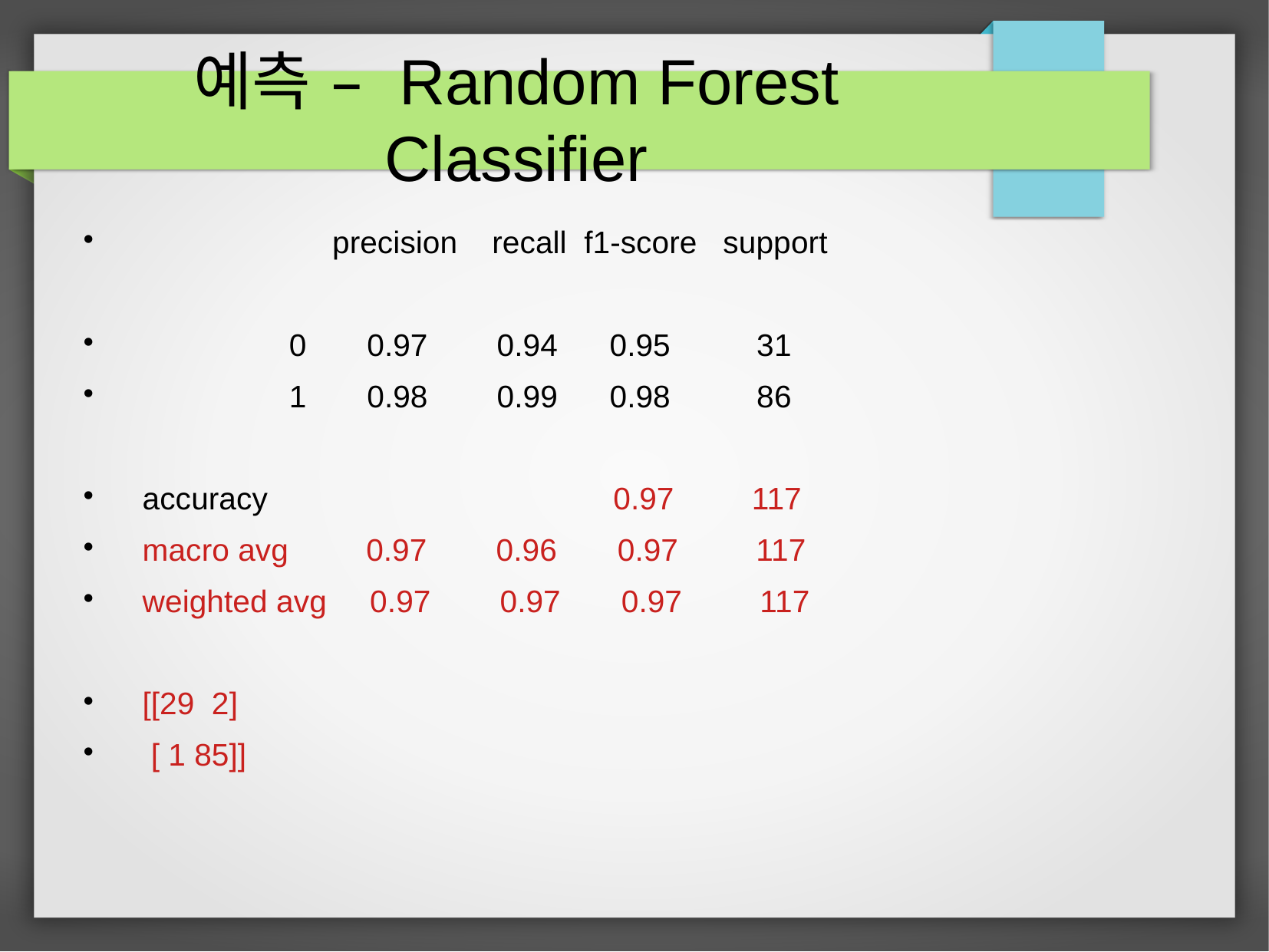

예측 – Random Forest Classifier
                      precision    recall  f1-score   support

                 0       0.97        0.94      0.95          31
                 1       0.98        0.99      0.98          86

accuracy                                        0.97         117
macro avg         0.97        0.96       0.97         117
weighted avg     0.97        0.97       0.97         117

[[29  2]
 [ 1 85]]